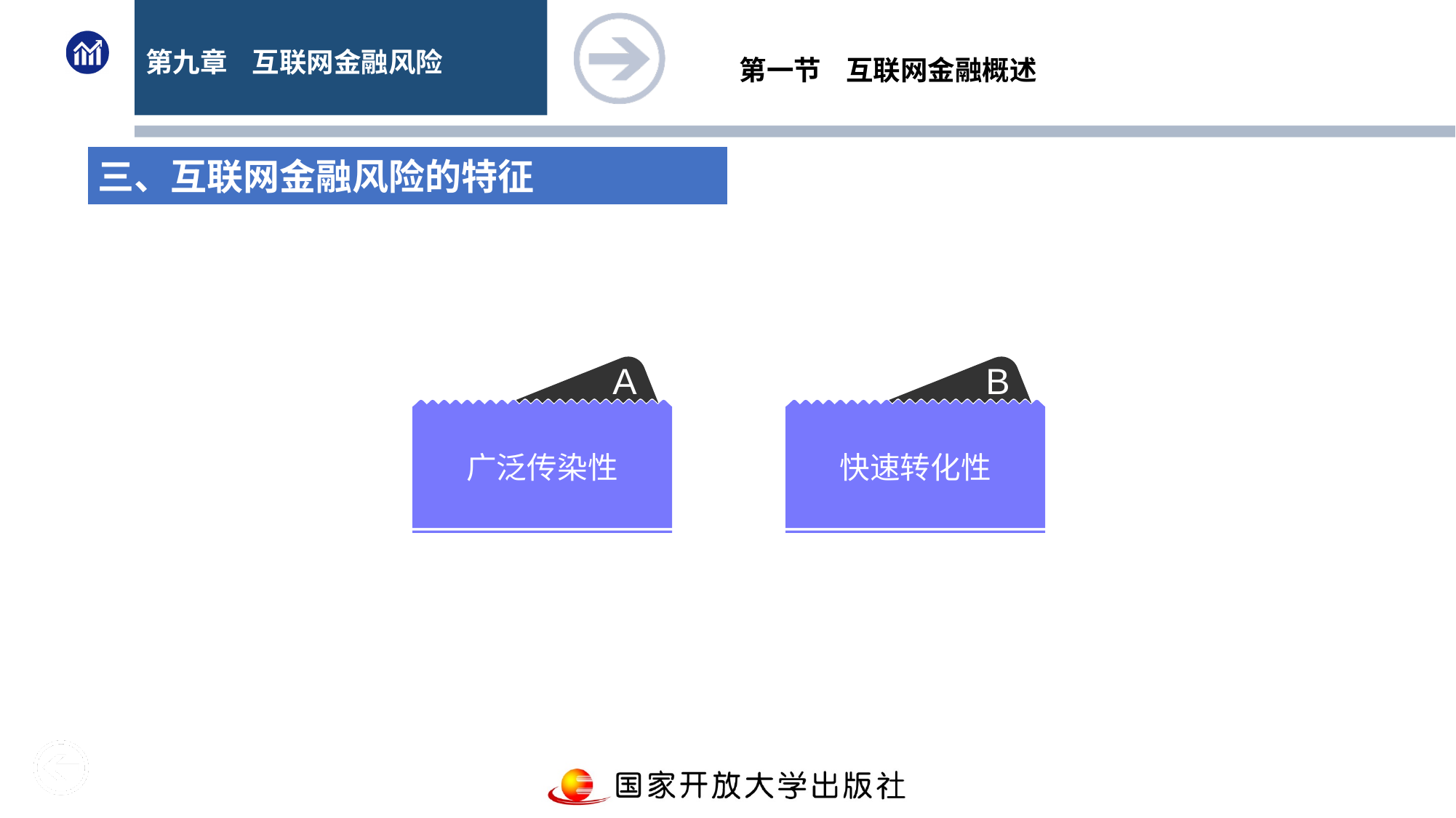

第一节    互联网金融概述
第九章    互联网金融风险
三、互联网金融风险的特征
A
B
广泛传染性
快速转化性